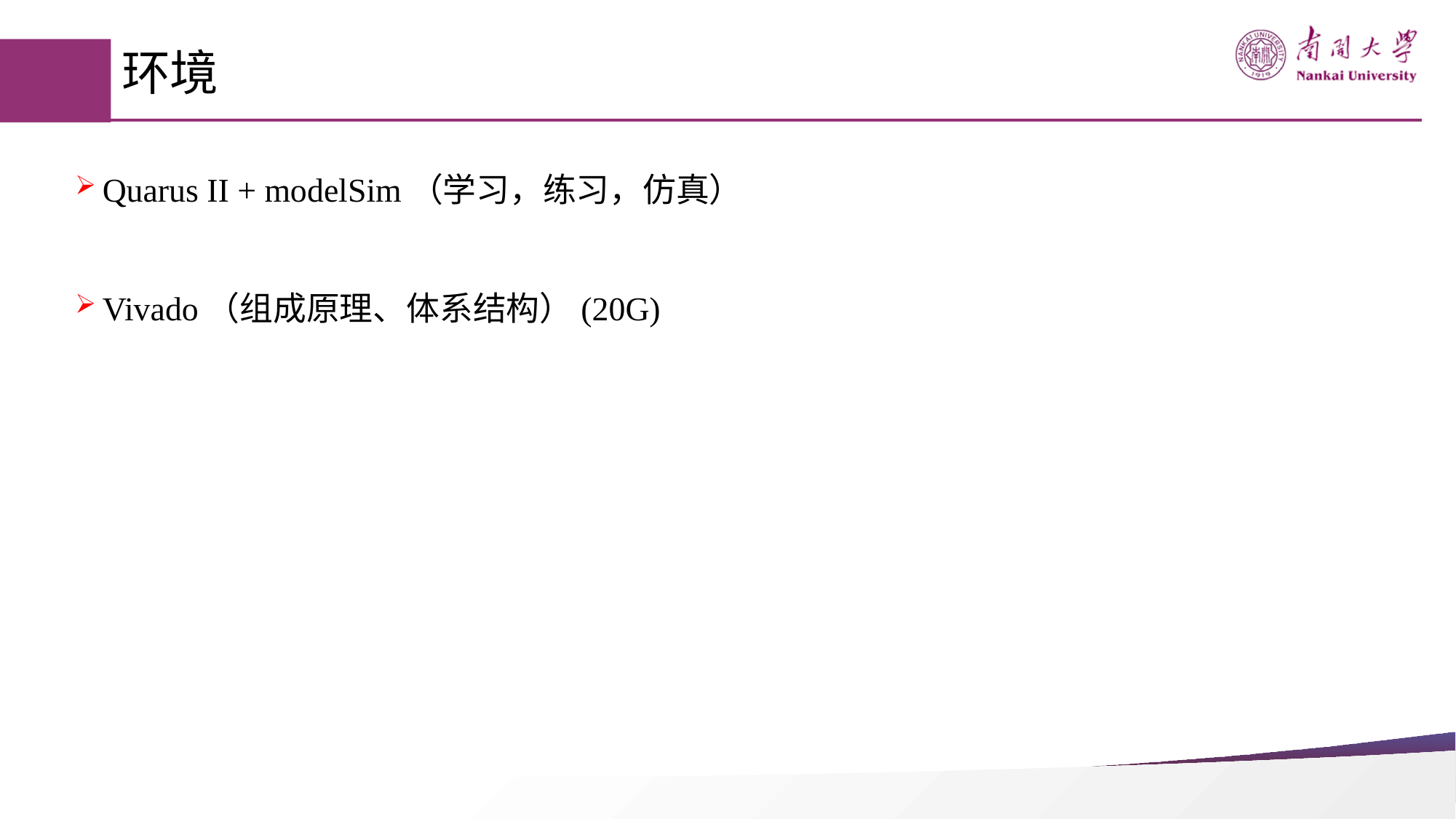

# 环境
Quarus II + modelSim（学习，练习，仿真）

Vivado（组成原理、体系结构）(20G)